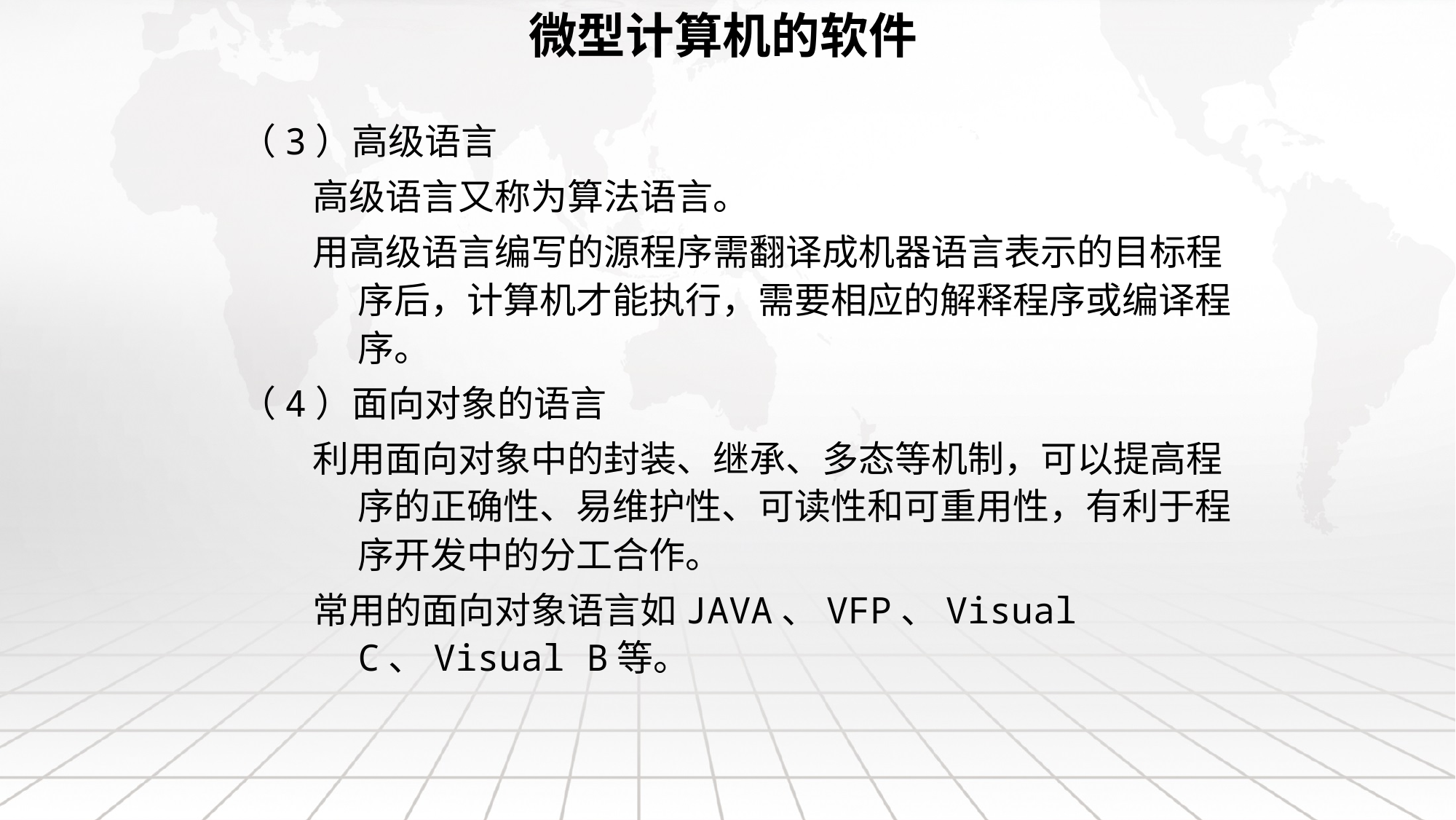

# 微型计算机的软件
（3）高级语言
高级语言又称为算法语言。
用高级语言编写的源程序需翻译成机器语言表示的目标程序后，计算机才能执行，需要相应的解释程序或编译程序。
（4）面向对象的语言
利用面向对象中的封装、继承、多态等机制，可以提高程序的正确性、易维护性、可读性和可重用性，有利于程序开发中的分工合作。
常用的面向对象语言如JAVA、VFP、Visual C、Visual B等。